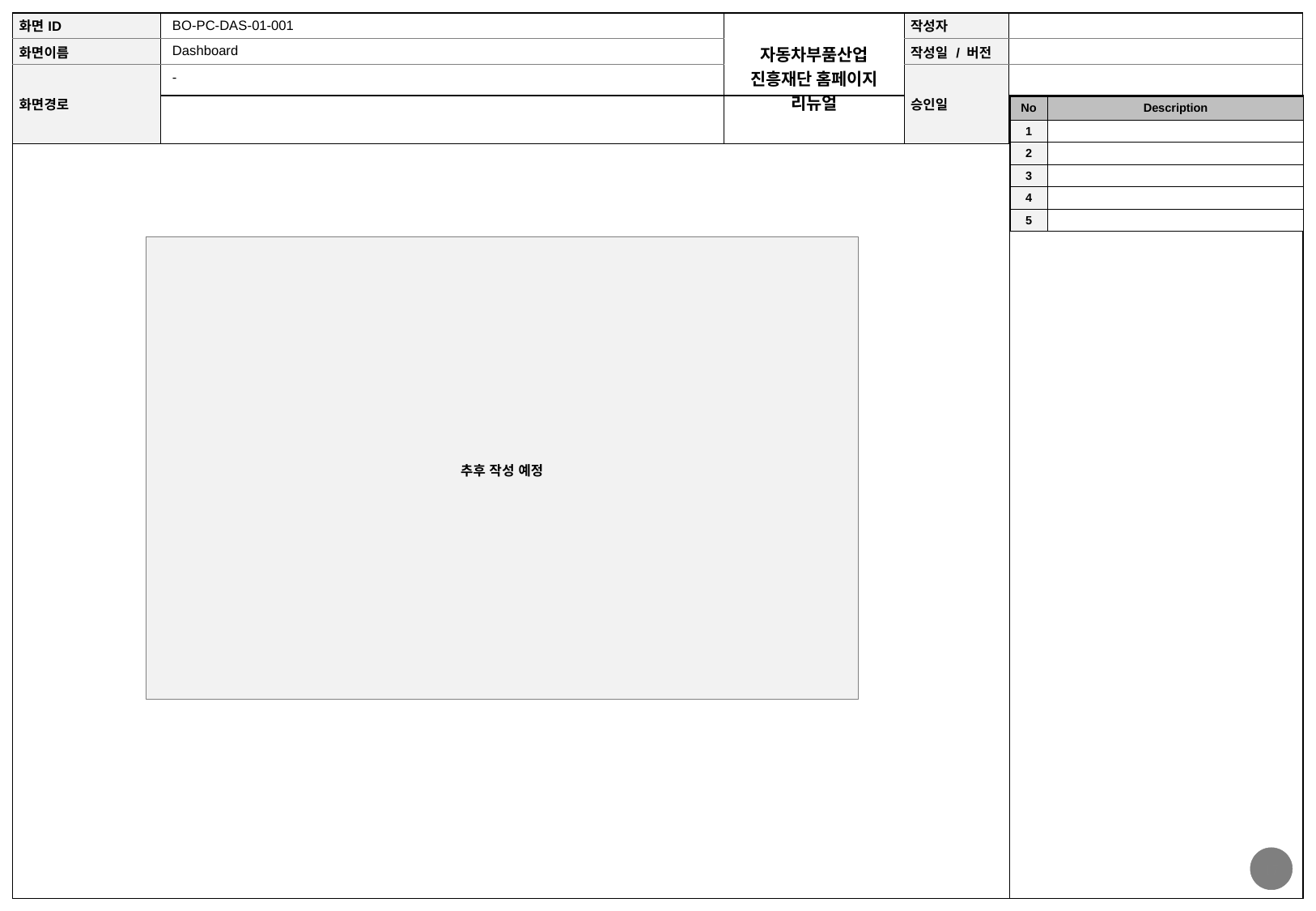

BO-PC-DAS-01-001

Dashboard

-

| No | Description |
| --- | --- |
| 1 |  |
| 2 |  |
| 3 |  |
| 4 |  |
| 5 |  |
추후 작성 예정
17